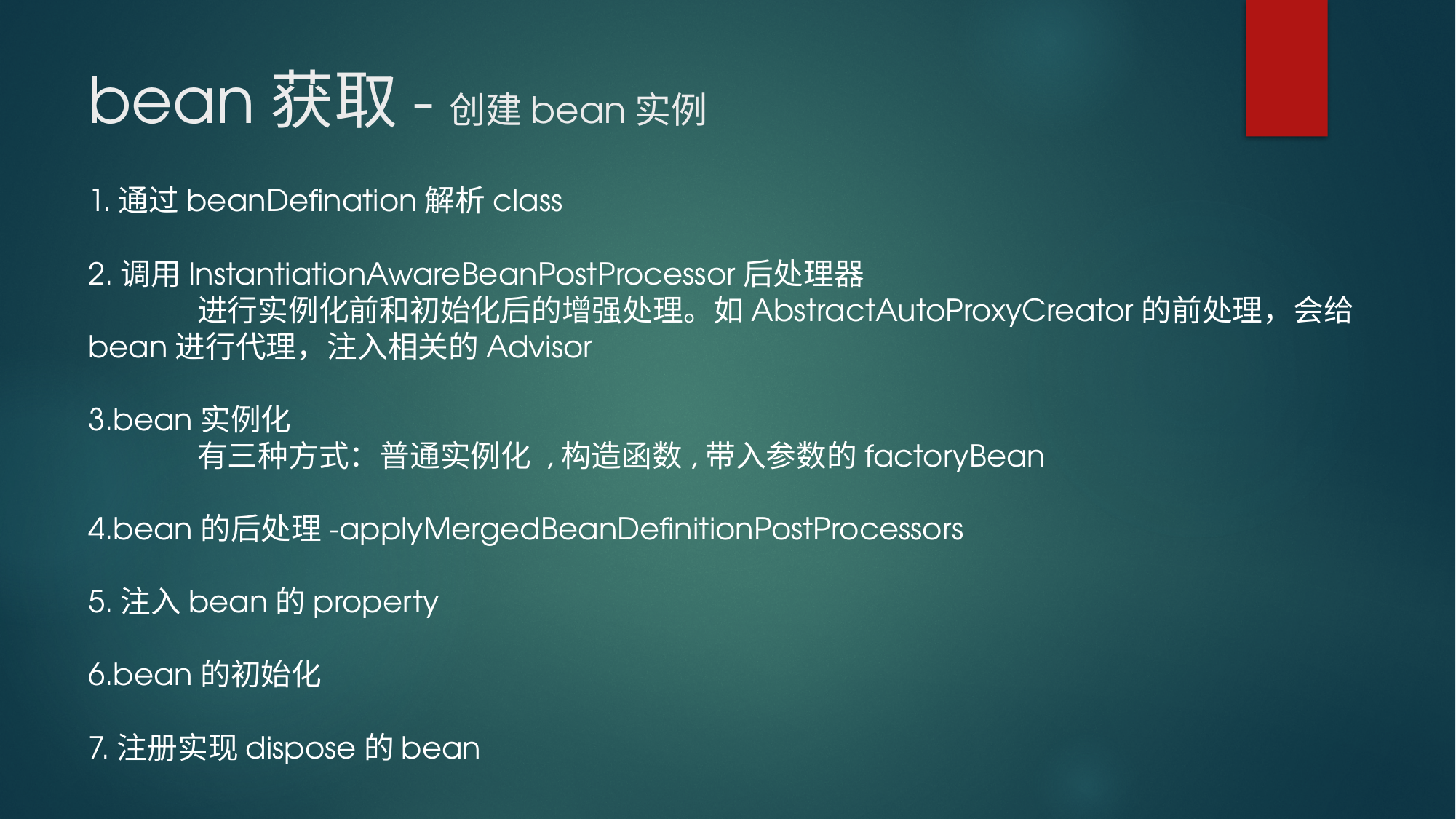

# bean获取-创建bean实例
1.通过beanDefination解析class

2.调用InstantiationAwareBeanPostProcessor后处理器
	进行实例化前和初始化后的增强处理。如AbstractAutoProxyCreator的前处理，会给bean进行代理，注入相关的Advisor

3.bean实例化
	有三种方式：普通实例化 ,构造函数,带入参数的factoryBean

4.bean的后处理-applyMergedBeanDefinitionPostProcessors

5.注入bean的property

6.bean的初始化

7.注册实现dispose的bean